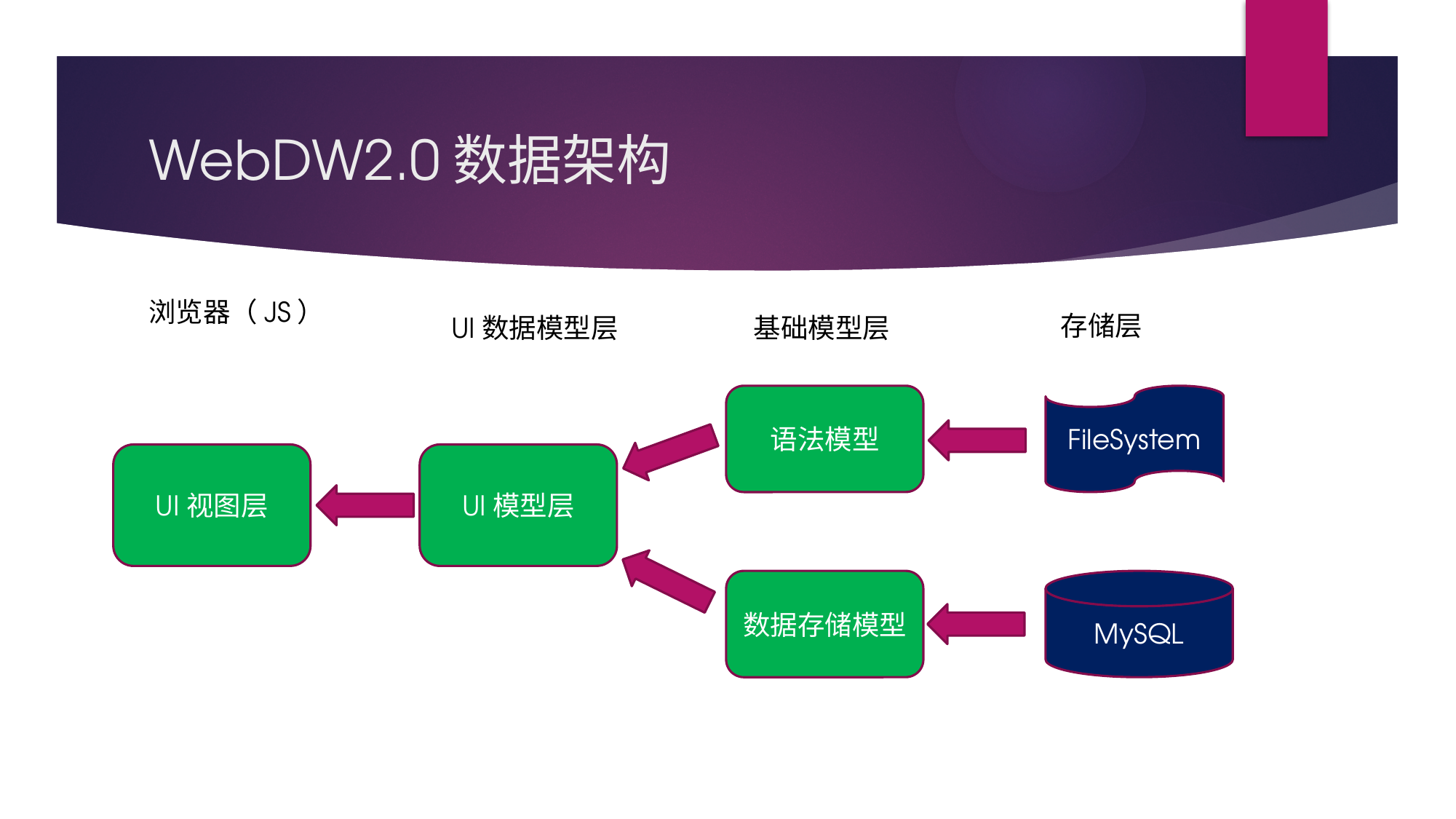

# WebDW2.0数据架构
浏览器（JS）
存储层
UI数据模型层
基础模型层
语法模型
FileSystem

UI视图层
UI模型层

数据存储模型
MySQL